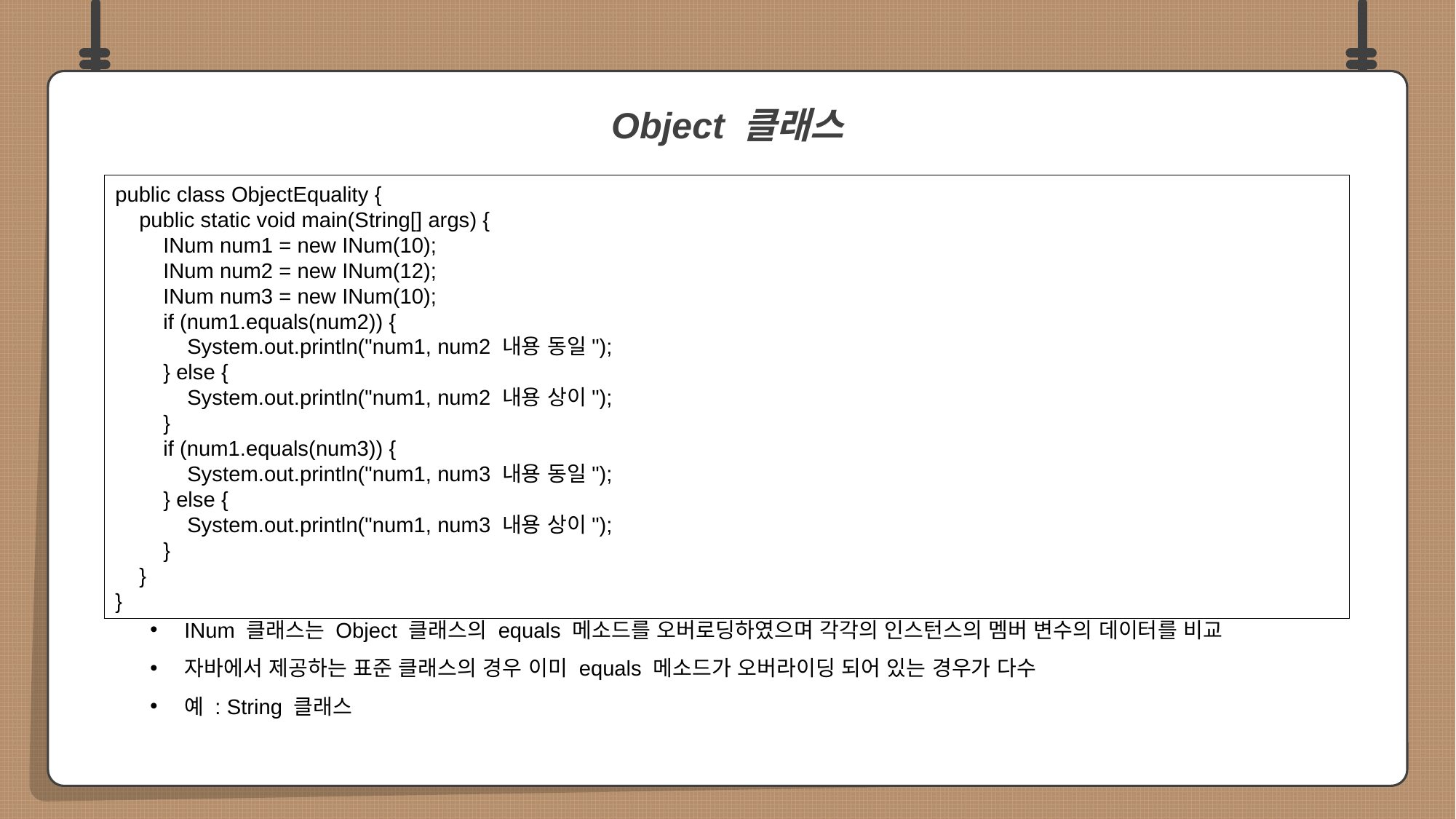

INum 클래스는 Object 클래스의 equals 메소드를 오버로딩하였으며 각각의 인스턴스의 멤버 변수의 데이터를 비교
자바에서 제공하는 표준 클래스의 경우 이미 equals 메소드가 오버라이딩 되어 있는 경우가 다수
예 : String 클래스
Object 클래스

public class ObjectEquality {
    public static void main(String[] args) {
        INum num1 = new INum(10);
        INum num2 = new INum(12);
        INum num3 = new INum(10);
        if (num1.equals(num2)) {
            System.out.println("num1, num2 내용 동일");
        } else {
            System.out.println("num1, num2 내용 상이");
        }
        if (num1.equals(num3)) {
            System.out.println("num1, num3 내용 동일");
        } else {
            System.out.println("num1, num3 내용 상이");
        }
    }
}